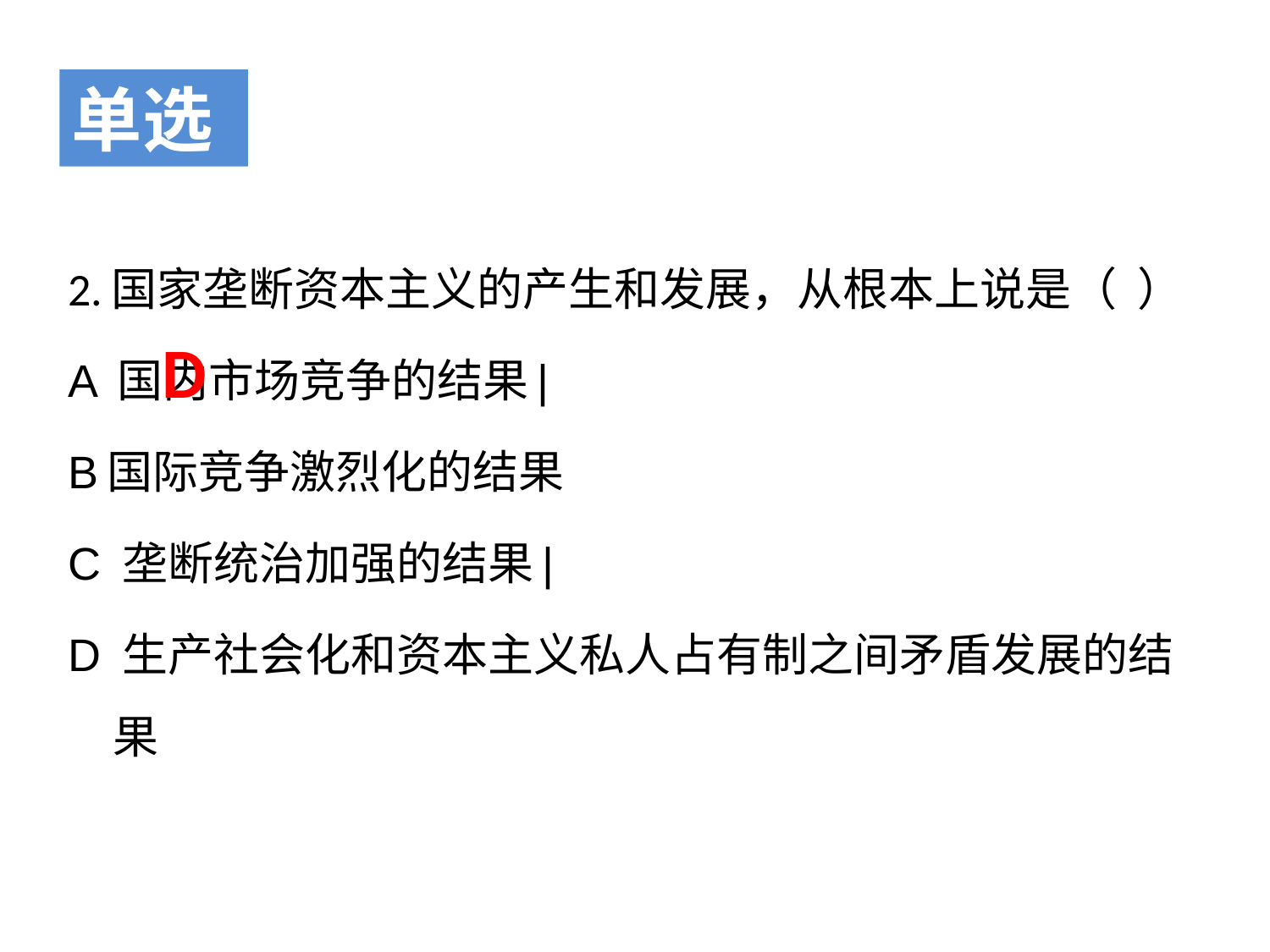

单选
2.国家垄断资本主义的产生和发展，从根本上说是（  ）
A 国内市场竞争的结果|
B国际竞争激烈化的结果
C 垄断统治加强的结果|
D 生产社会化和资本主义私人占有制之间矛盾发展的结果
D